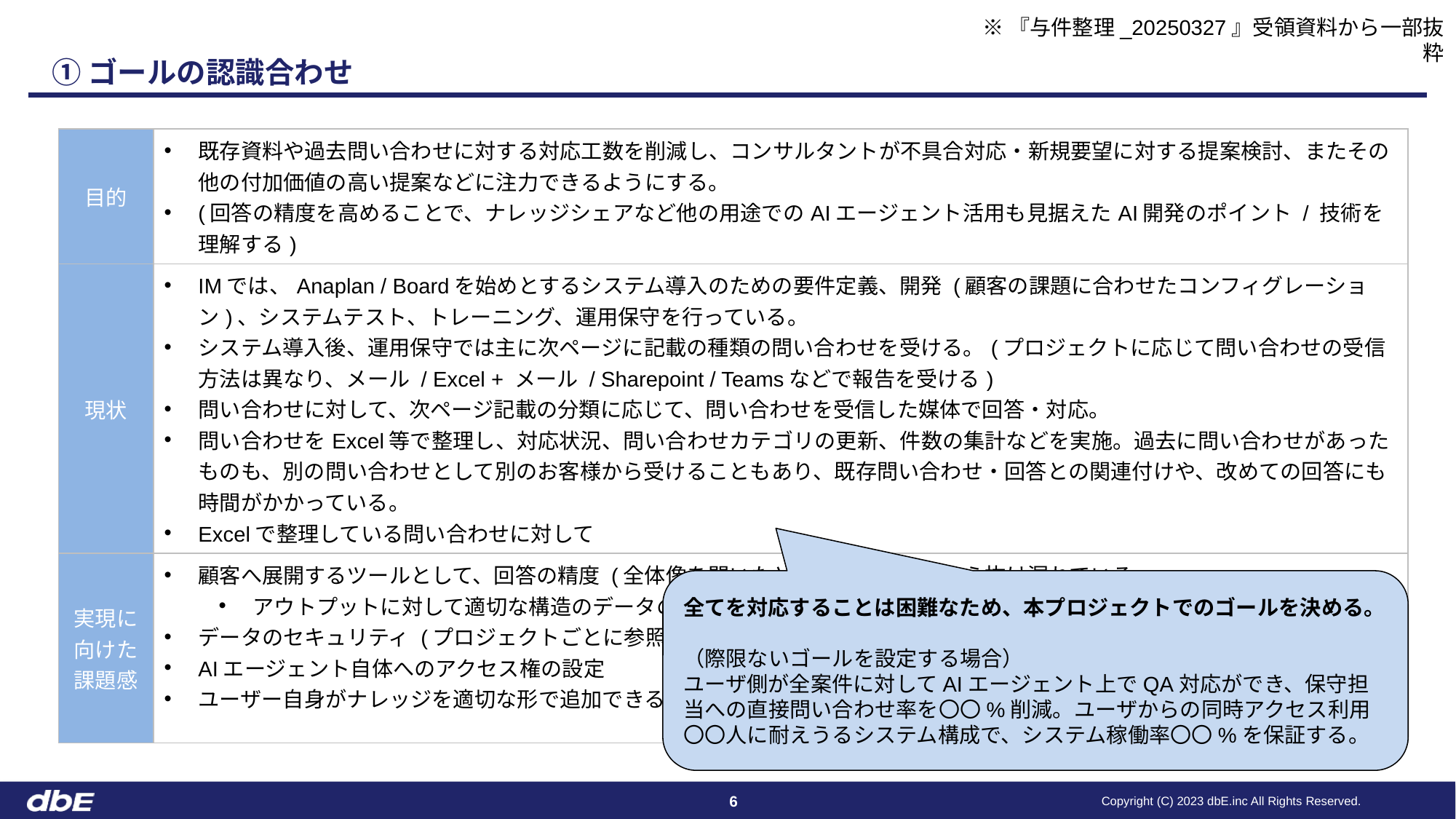

※『与件整理_20250327』受領資料から一部抜粋
# ①ゴールの認識合わせ
| 目的 | 既存資料や過去問い合わせに対する対応工数を削減し、コンサルタントが不具合対応・新規要望に対する提案検討、またその他の付加価値の高い提案などに注力できるようにする。 (回答の精度を高めることで、ナレッジシェアなど他の用途でのAIエージェント活用も見据えたAI開発のポイント / 技術を理解する) |
| --- | --- |
| 現状 | IMでは、Anaplan / Boardを始めとするシステム導入のための要件定義、開発 (顧客の課題に合わせたコンフィグレーション)、システムテスト、トレーニング、運用保守を行っている。 システム導入後、運用保守では主に次ページに記載の種類の問い合わせを受ける。(プロジェクトに応じて問い合わせの受信方法は異なり、メール / Excel + メール / Sharepoint / Teamsなどで報告を受ける) 問い合わせに対して、次ページ記載の分類に応じて、問い合わせを受信した媒体で回答・対応。 問い合わせをExcel等で整理し、対応状況、問い合わせカテゴリの更新、件数の集計などを実施。過去に問い合わせがあったものも、別の問い合わせとして別のお客様から受けることもあり、既存問い合わせ・回答との関連付けや、改めての回答にも時間がかかっている。 Excelで整理している問い合わせに対して |
| 実現に向けた課題感 | 顧客へ展開するツールとして、回答の精度 (全体像を聞いたときに一部が回答から抜け漏れている。 アウトプットに対して適切な構造のデータの保持方法 (現状は、PPT等をPDF化し、直接Difyに読み込ませている) データのセキュリティ (プロジェクトごとに参照させるデータは異なる \*一部共通化したいものもあり) AIエージェント自体へのアクセス権の設定 ユーザー自身がナレッジを適切な形で追加できるようにする |
全てを対応することは困難なため、本プロジェクトでのゴールを決める。

（際限ないゴールを設定する場合）
ユーザ側が全案件に対してAIエージェント上でQA対応ができ、保守担当への直接問い合わせ率を〇〇%削減。ユーザからの同時アクセス利用〇〇人に耐えうるシステム構成で、システム稼働率〇〇%を保証する。
6
Copyright (C) 2023 dbE.inc All Rights Reserved.